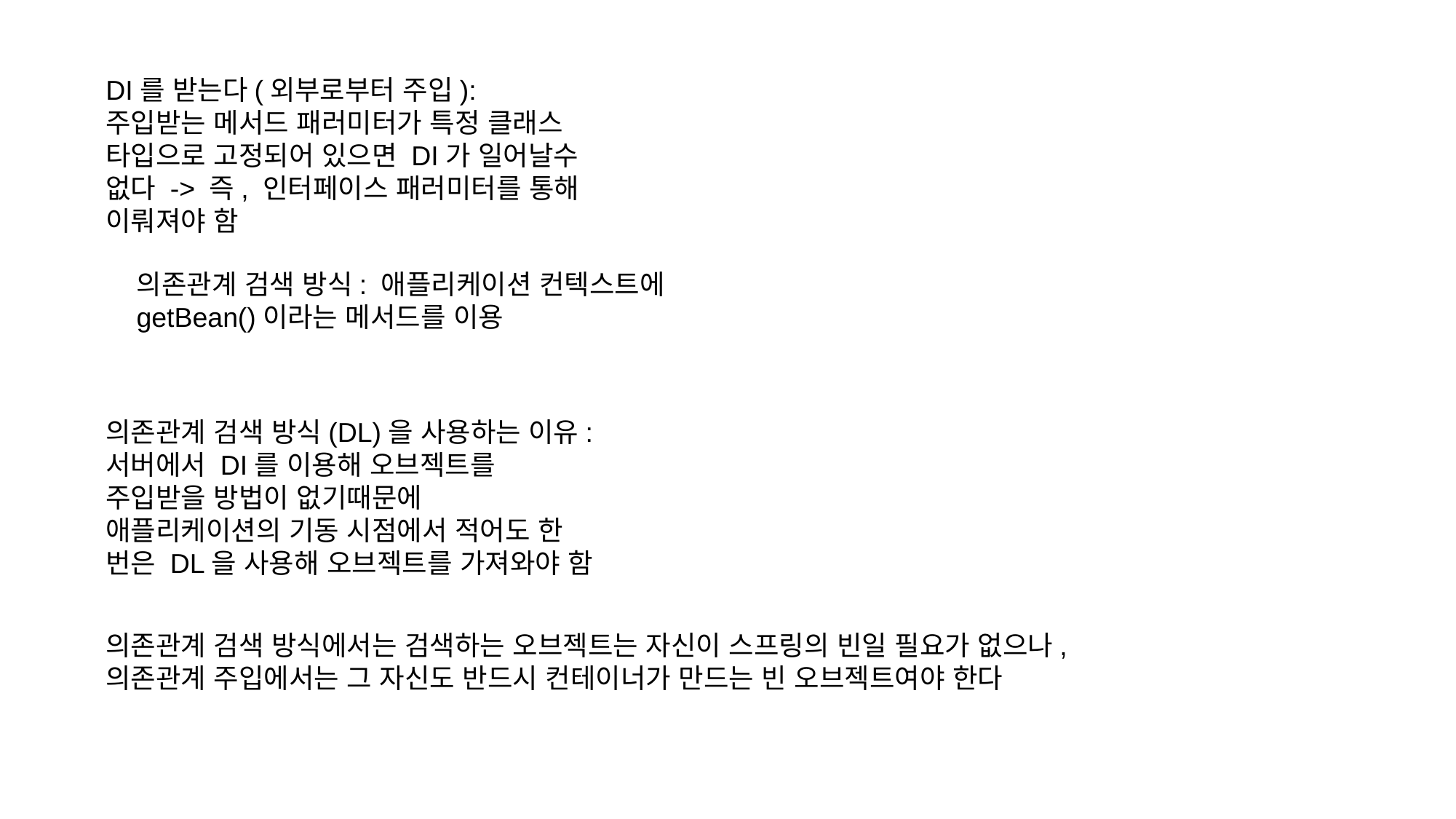

DI를 받는다(외부로부터 주입): 주입받는 메서드 패러미터가 특정 클래스 타입으로 고정되어 있으면 DI가 일어날수 없다 -> 즉, 인터페이스 패러미터를 통해 이뤄져야 함
의존관계 검색 방식: 애플리케이션 컨텍스트에 getBean()이라는 메서드를 이용
의존관계 검색 방식(DL)을 사용하는 이유: 서버에서 DI를 이용해 오브젝트를 주입받을 방법이 없기때문에 애플리케이션의 기동 시점에서 적어도 한 번은 DL을 사용해 오브젝트를 가져와야 함
의존관계 검색 방식에서는 검색하는 오브젝트는 자신이 스프링의 빈일 필요가 없으나,
의존관계 주입에서는 그 자신도 반드시 컨테이너가 만드는 빈 오브젝트여야 한다